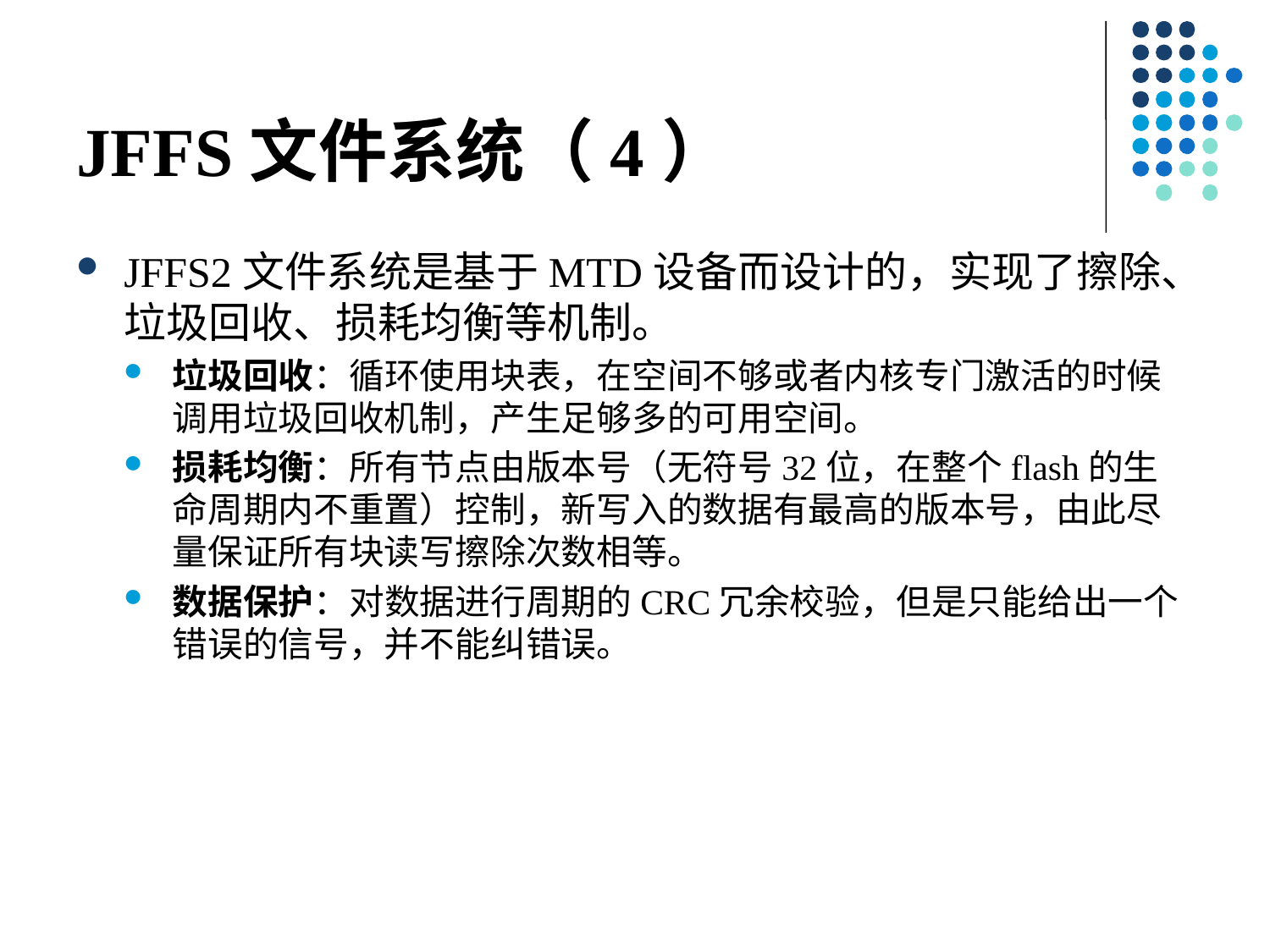

# JFFS文件系统（4）
JFFS2文件系统是基于MTD设备而设计的，实现了擦除、垃圾回收、损耗均衡等机制。
垃圾回收：循环使用块表，在空间不够或者内核专门激活的时候调用垃圾回收机制，产生足够多的可用空间。
损耗均衡：所有节点由版本号（无符号32位，在整个flash的生命周期内不重置）控制，新写入的数据有最高的版本号，由此尽量保证所有块读写擦除次数相等。
数据保护：对数据进行周期的CRC冗余校验，但是只能给出一个错误的信号，并不能纠错误。